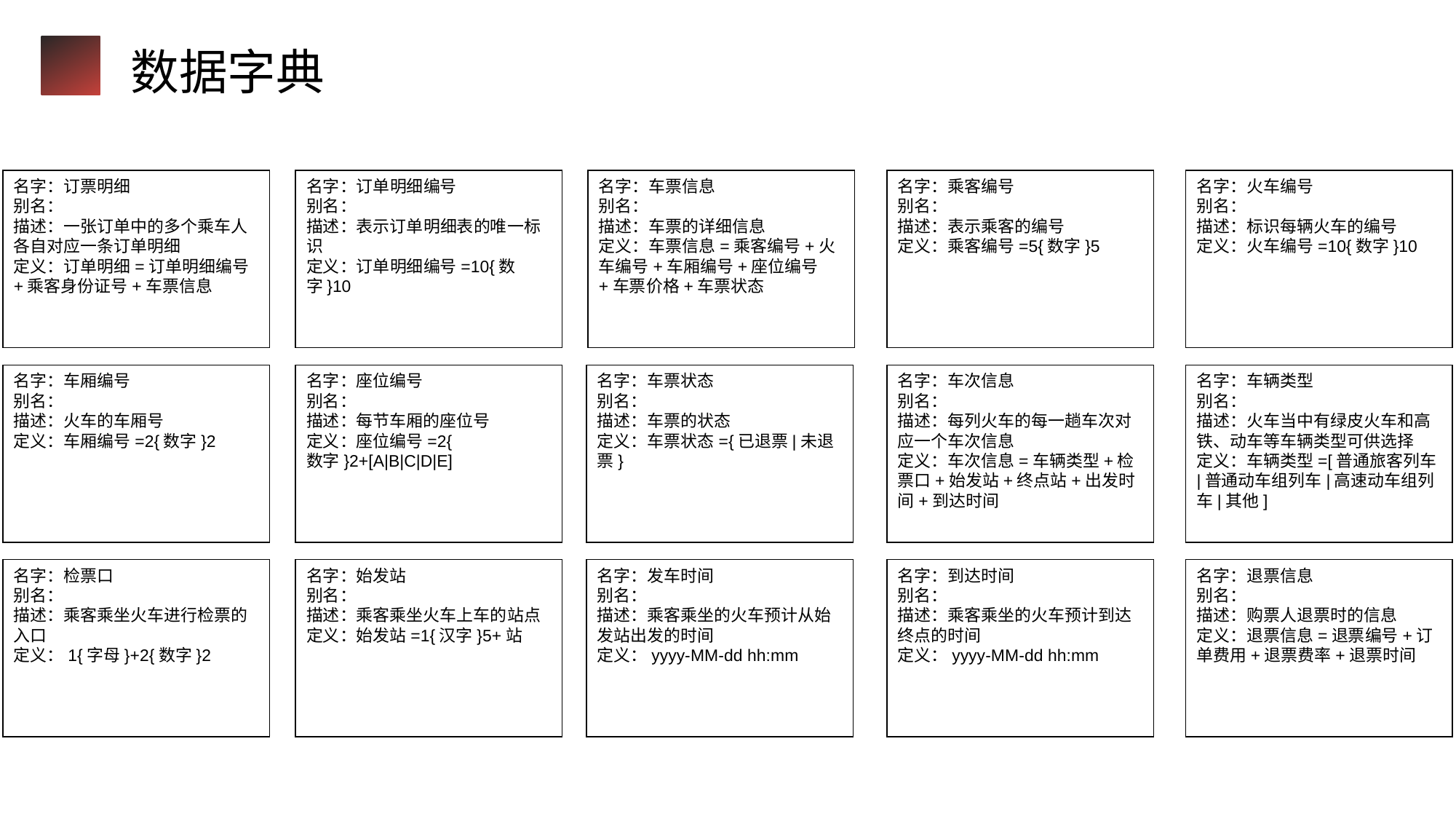

数据字典
名字：订票明细
别名：
描述：一张订单中的多个乘车人各自对应一条订单明细
定义：订单明细=订单明细编号+乘客身份证号+车票信息
名字：订单明细编号
别名：
描述：表示订单明细表的唯一标识
定义：订单明细编号=10{数字}10
名字：车票信息
别名：
描述：车票的详细信息
定义：车票信息=乘客编号+火车编号+车厢编号+座位编号+车票价格+车票状态
名字：乘客编号
别名：
描述：表示乘客的编号
定义：乘客编号=5{数字}5
名字：火车编号
别名：
描述：标识每辆火车的编号
定义：火车编号=10{数字}10
名字：车辆类型
别名：
描述：火车当中有绿皮火车和高铁、动车等车辆类型可供选择
定义：车辆类型=[普通旅客列车|普通动车组列车|高速动车组列车|其他]
名字：车厢编号
别名：
描述：火车的车厢号
定义：车厢编号=2{数字}2
名字：座位编号
别名：
描述：每节车厢的座位号
定义：座位编号=2{
数字}2+[A|B|C|D|E]
名字：车票状态
别名：
描述：车票的状态
定义：车票状态={已退票|未退票}
名字：车次信息
别名：
描述：每列火车的每一趟车次对应一个车次信息
定义：车次信息=车辆类型+检票口+始发站+终点站+出发时间+到达时间
名字：退票信息
别名：
描述：购票人退票时的信息
定义：退票信息=退票编号+订单费用+退票费率+退票时间
名字：检票口
别名：
描述：乘客乘坐火车进行检票的入口
定义：1{字母}+2{数字}2
名字：始发站
别名：
描述：乘客乘坐火车上车的站点
定义：始发站=1{汉字}5+站
名字：发车时间
别名：
描述：乘客乘坐的火车预计从始发站出发的时间
定义：yyyy-MM-dd hh:mm
名字：到达时间
别名：
描述：乘客乘坐的火车预计到达终点的时间
定义：yyyy-MM-dd hh:mm